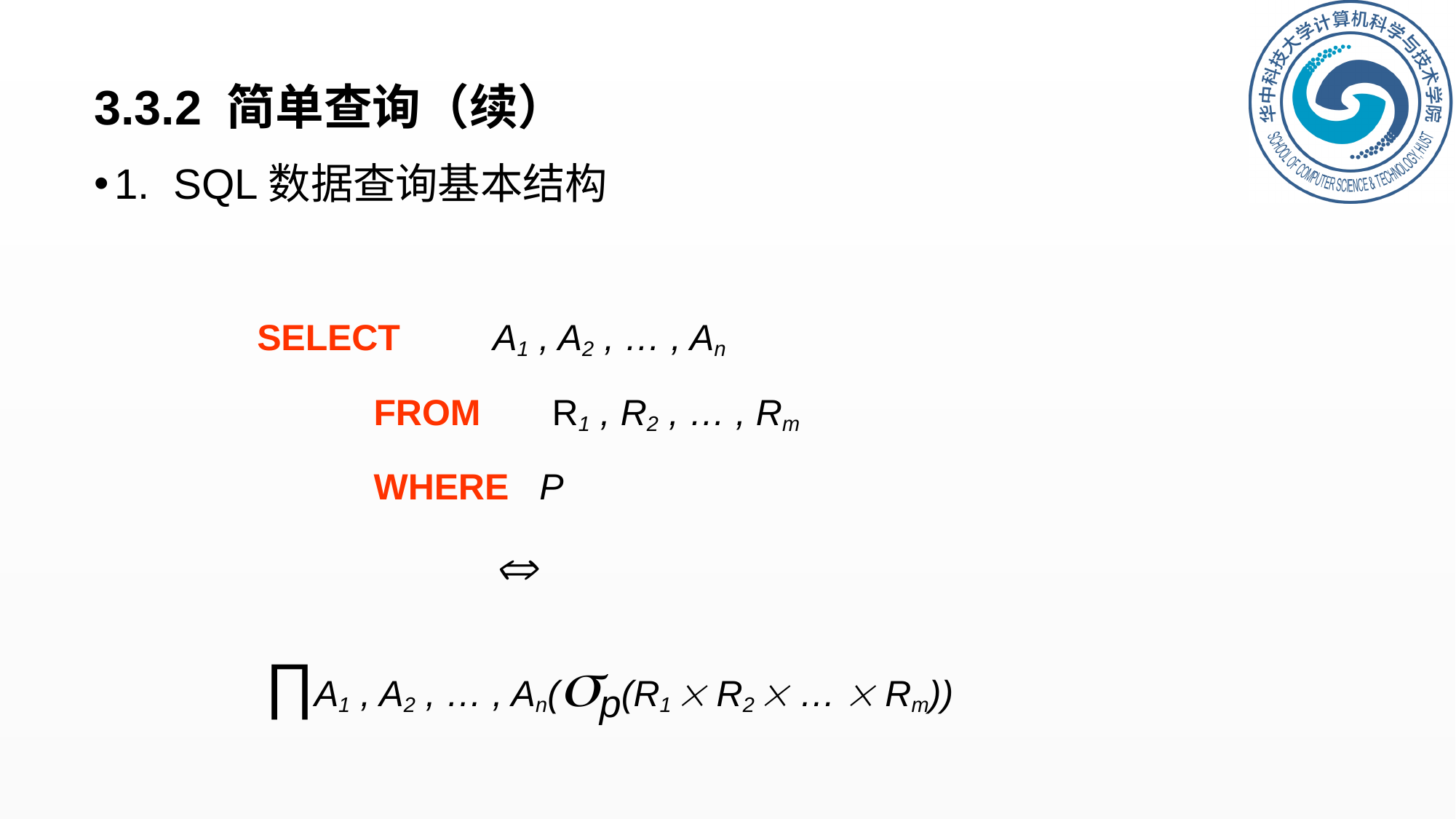

# 3.3.2 简单查询（续）
1.  SQL数据查询基本结构

            SELECT	 A1 , A2 , … , An
			FROM       R1 , R2 , … , Rm
			WHERE   P
				 ⇔
		∏A1 , A2 , … , An(σp(R1 × R2 × … × Rm))